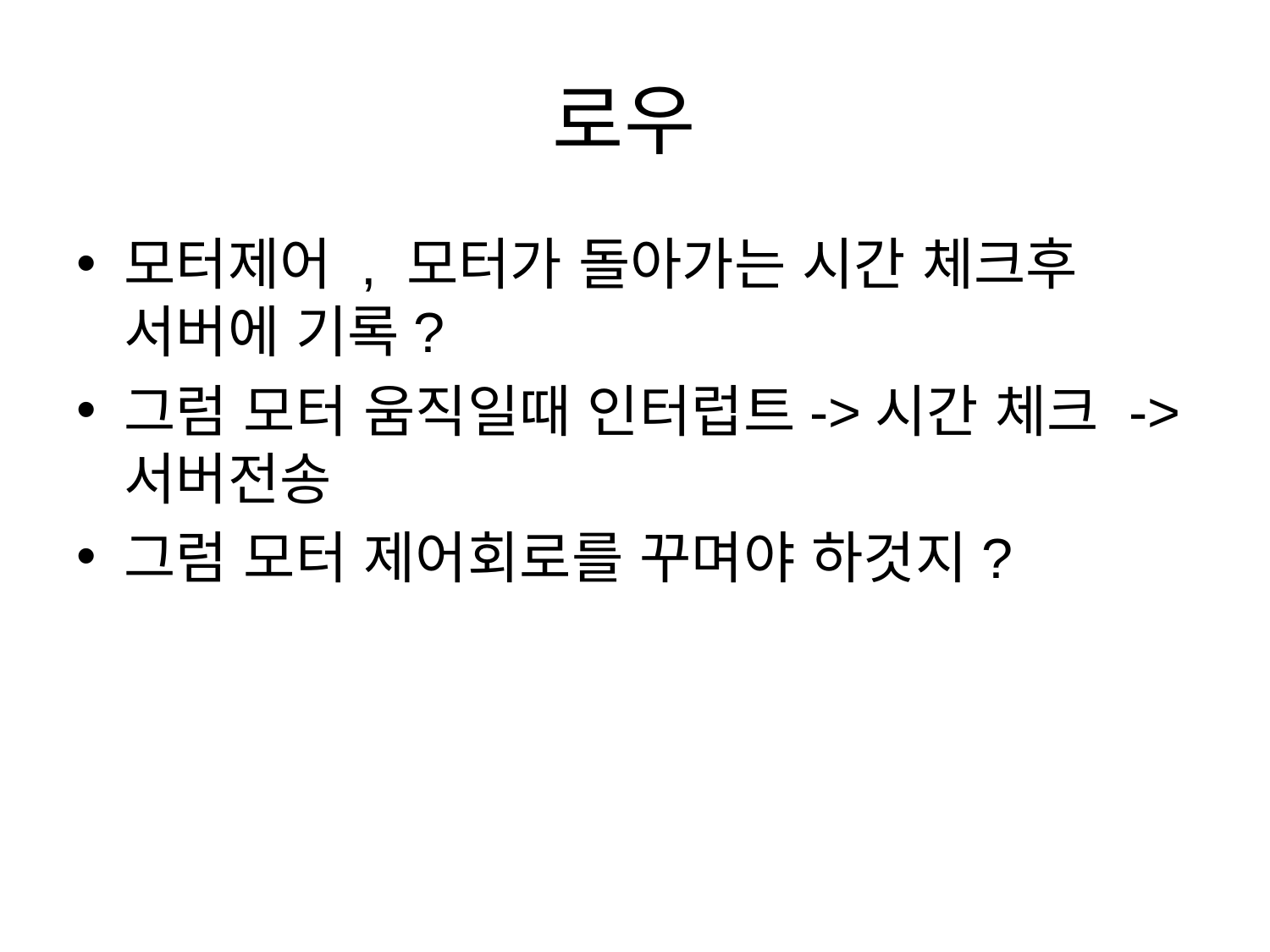

# 로우
모터제어 , 모터가 돌아가는 시간 체크후 서버에 기록?
그럼 모터 움직일때 인터럽트->시간 체크 ->서버전송
그럼 모터 제어회로를 꾸며야 하것지?